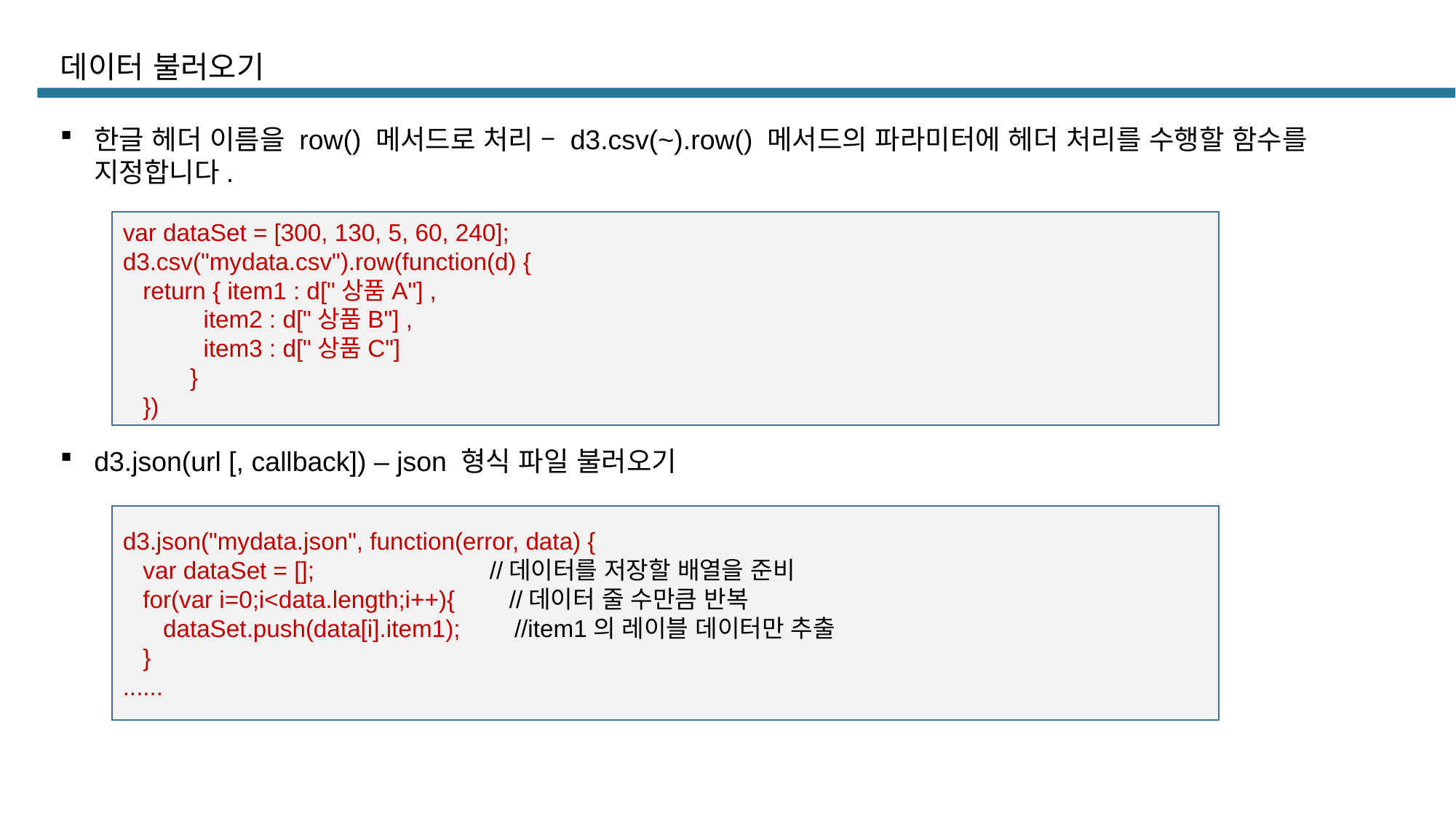

# 데이터 불러오기
한글 헤더 이름을 row() 메서드로 처리 – d3.csv(~).row() 메서드의 파라미터에 헤더 처리를 수행할 함수를 지정합니다.
var dataSet = [300, 130, 5, 60, 240];
d3.csv("mydata.csv").row(function(d) {
   return { item1 : d["상품A"] ,
            item2 : d["상품B"] ,
            item3 : d["상품C"]
          }
   })
d3.json(url [, callback]) – json 형식 파일 불러오기
d3.json("mydata.json", function(error, data) {
   var dataSet = [];                          //데이터를 저장할 배열을 준비
   for(var i=0;i<data.length;i++){        //데이터 줄 수만큼 반복
      dataSet.push(data[i].item1);        //item1의 레이블 데이터만 추출
   }
......